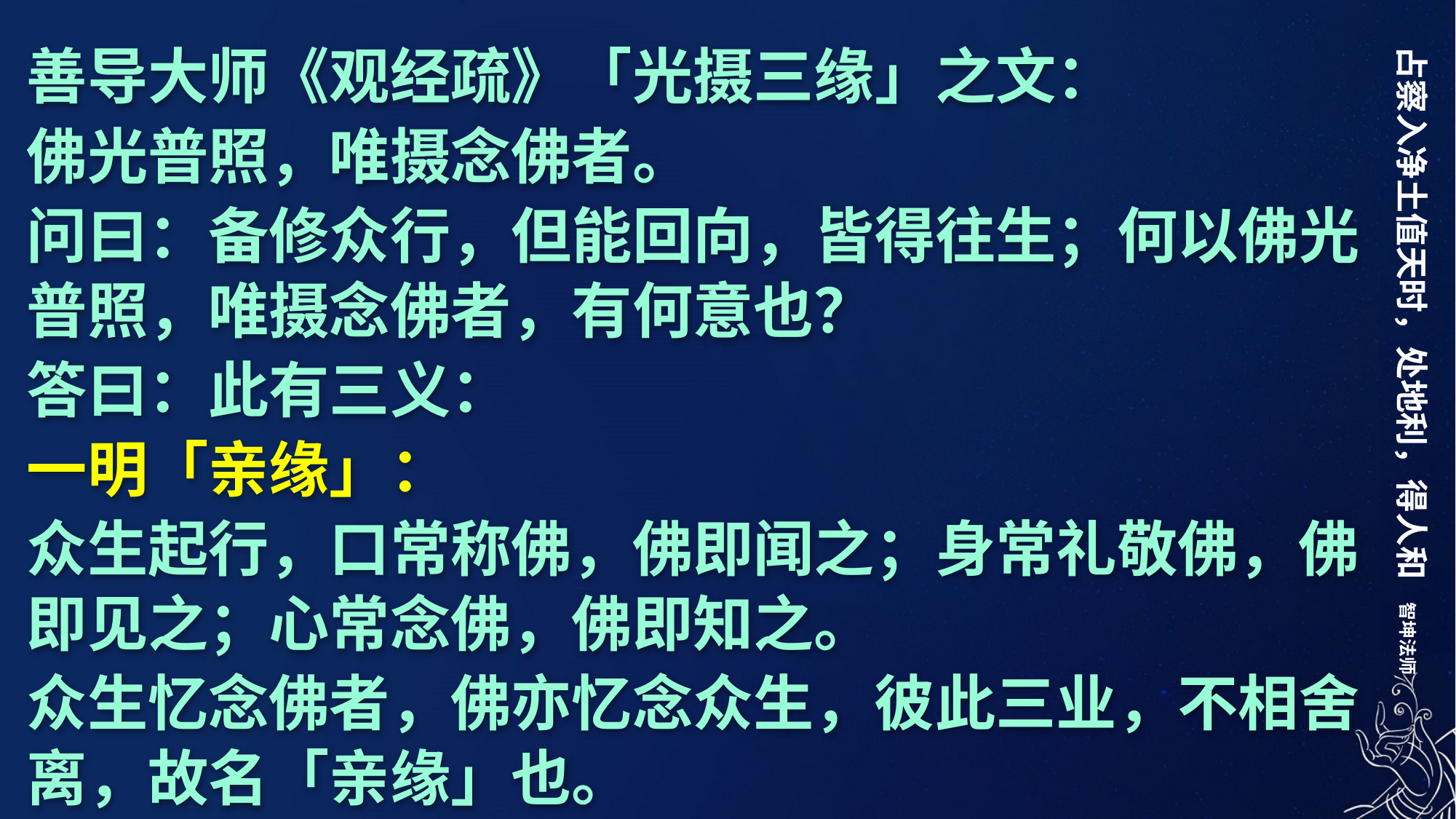

善导大师《观经疏》「光摄三缘」之文：
佛光普照，唯摄念佛者。
问曰：备修众行，但能回向，皆得往生；何以佛光普照，唯摄念佛者，有何意也？
答曰：此有三义：
一明「亲缘」：
众生起行，口常称佛，佛即闻之；身常礼敬佛，佛即见之；心常念佛，佛即知之。
众生忆念佛者，佛亦忆念众生，彼此三业，不相舍离，故名「亲缘」也。